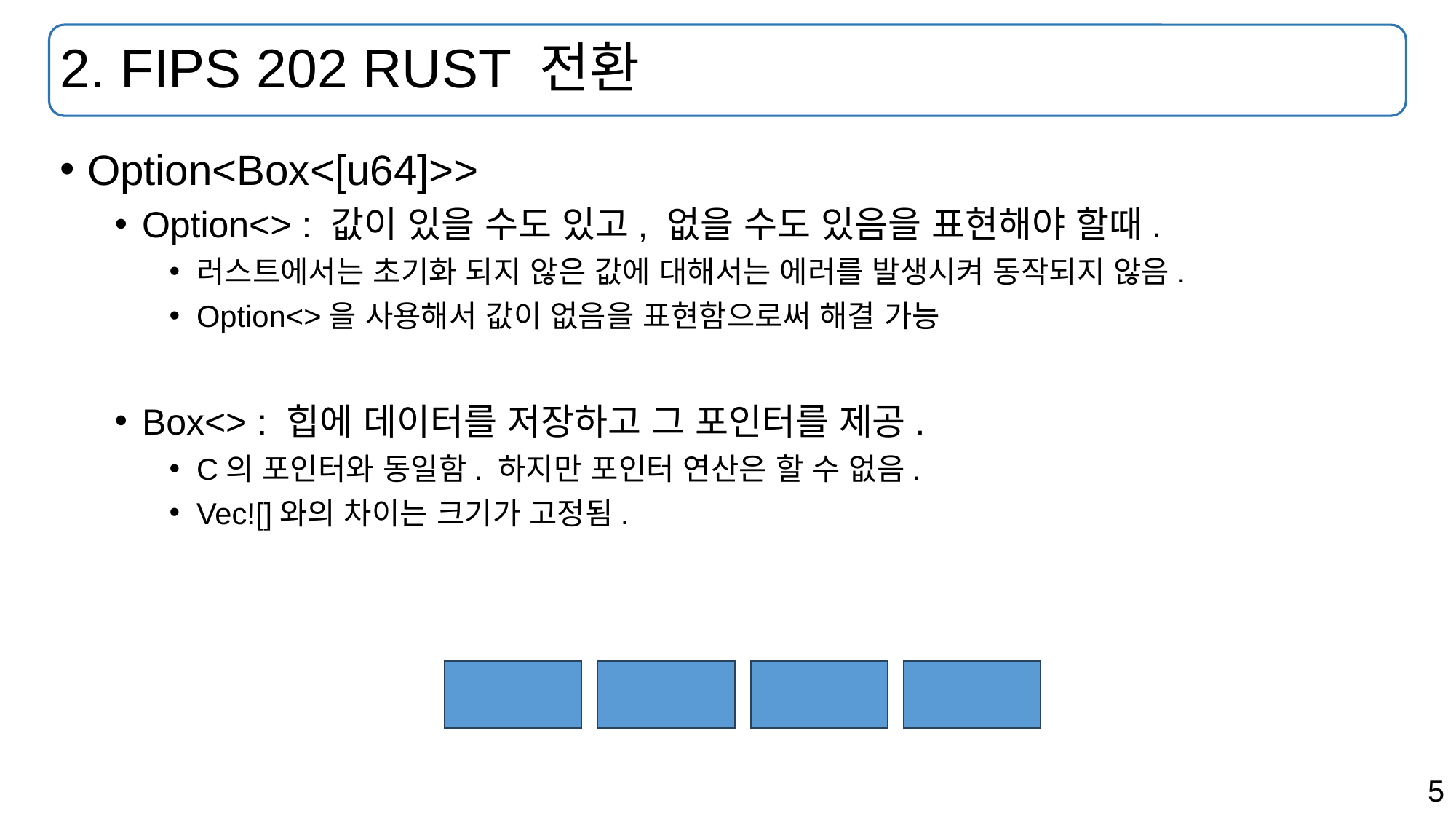

# 2. FIPS 202 RUST 전환
Option<Box<[u64]>>
Option<> : 값이 있을 수도 있고, 없을 수도 있음을 표현해야 할때.
러스트에서는 초기화 되지 않은 값에 대해서는 에러를 발생시켜 동작되지 않음.
Option<>을 사용해서 값이 없음을 표현함으로써 해결 가능

Box<> : 힙에 데이터를 저장하고 그 포인터를 제공.
C의 포인터와 동일함. 하지만 포인터 연산은 할 수 없음.
Vec![]와의 차이는 크기가 고정됨.